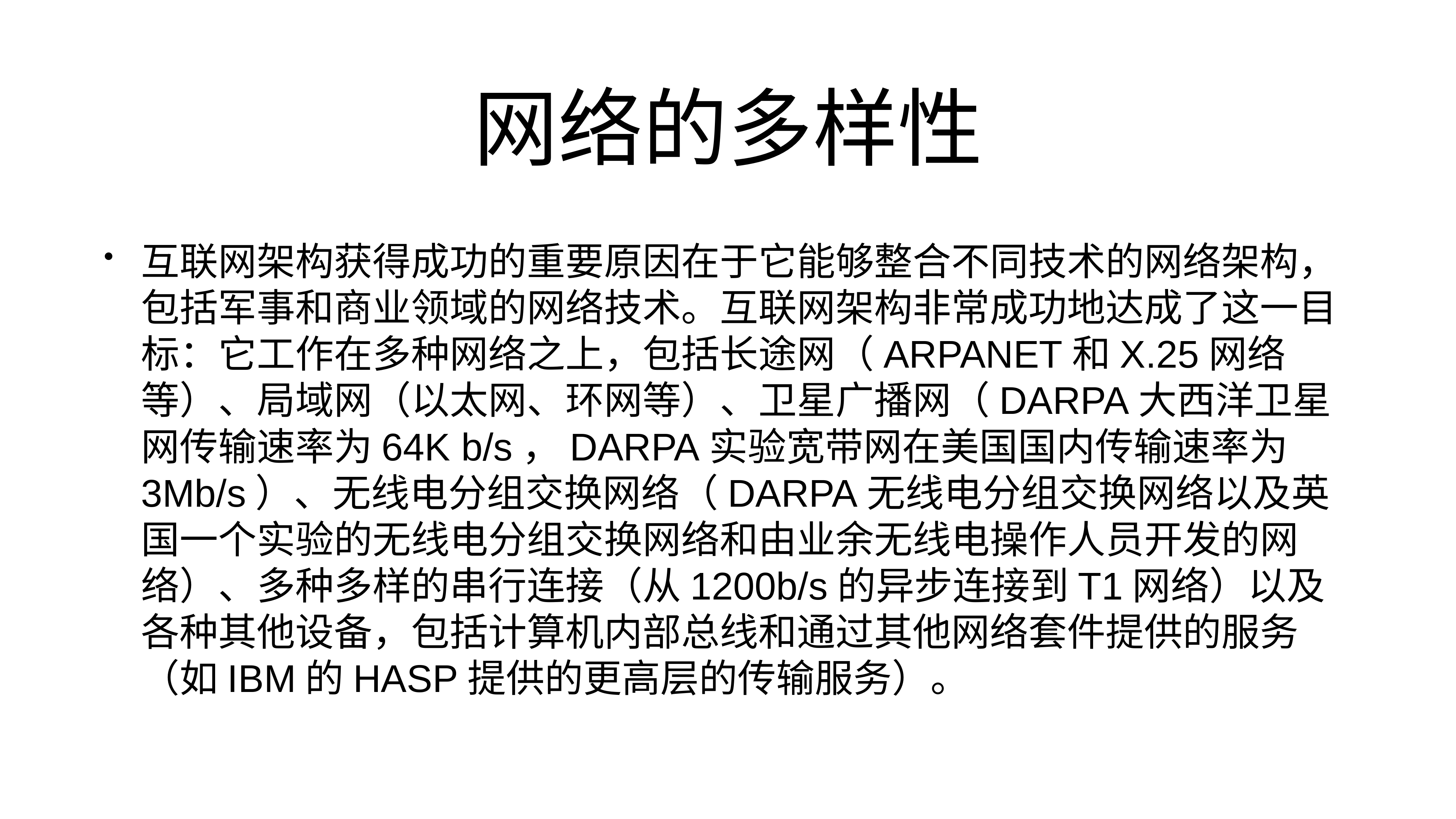

# 网络的多样性
互联网架构获得成功的重要原因在于它能够整合不同技术的网络架构，包括军事和商业领域的网络技术。互联网架构非常成功地达成了这一目标：它工作在多种网络之上，包括长途网（ARPANET和X.25网络等）、局域网（以太网、环网等）、卫星广播网（DARPA大西洋卫星网传输速率为64K b/s，DARPA实验宽带网在美国国内传输速率为3Mb/s）、无线电分组交换网络（DARPA无线电分组交换网络以及英国一个实验的无线电分组交换网络和由业余无线电操作人员开发的网络）、多种多样的串行连接（从1200b/s的异步连接到T1网络）以及各种其他设备，包括计算机内部总线和通过其他网络套件提供的服务（如IBM的HASP提供的更高层的传输服务）。